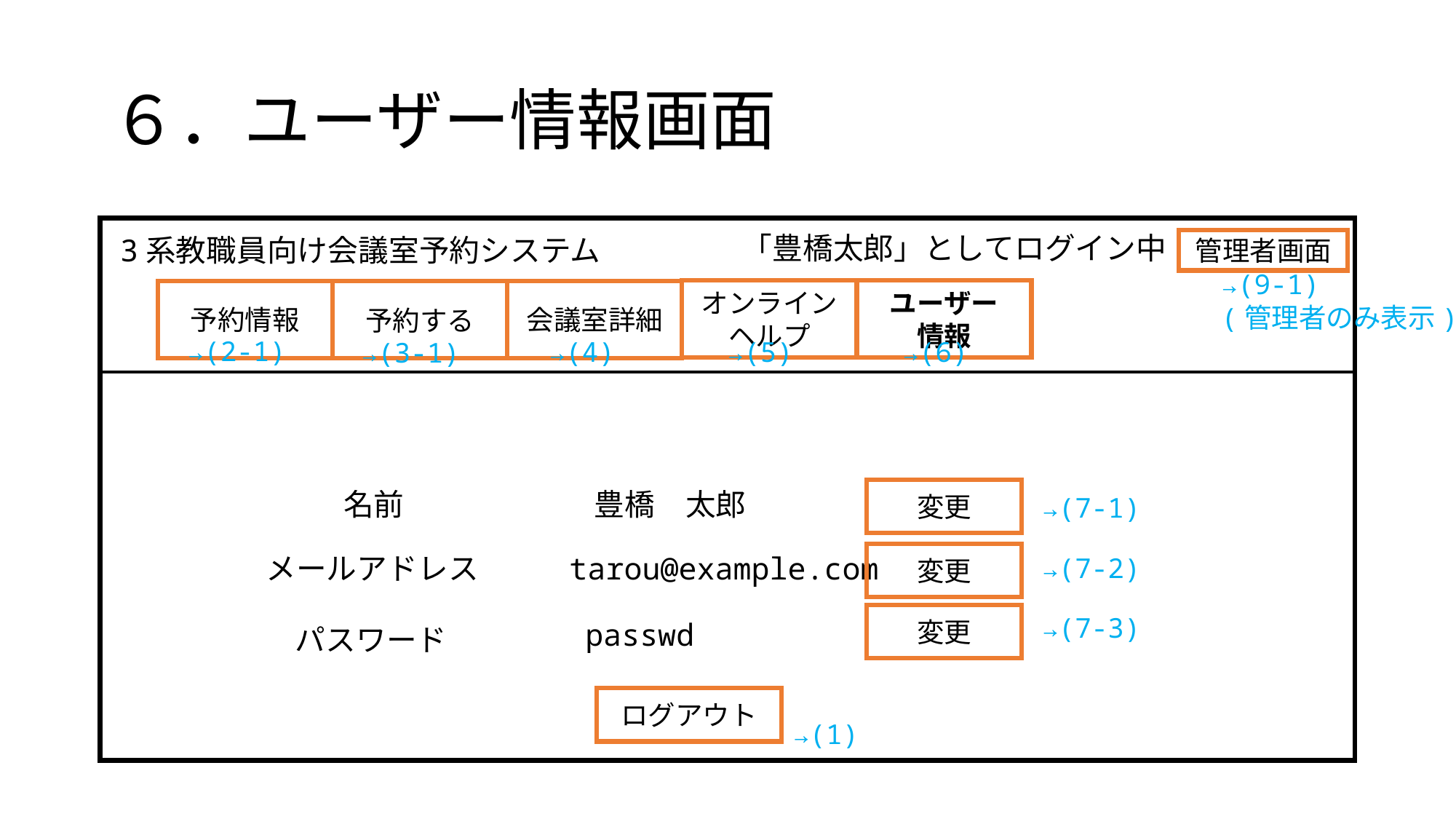

# ６．ユーザー情報画面

「豊橋太郎」としてログイン中
3系教職員向け会議室予約システム
管理者画面
→(9-1)
(管理者のみ表示)
ユーザー
情報
オンラインヘルプ
予約情報
会議室詳細
予約する
→(2-1)
→(4)
→(5)
→(6)
→(3-1)
名前
豊橋　太郎
変更
→(7-1)
メールアドレス
tarou@example.com
変更
→(7-2)
変更
→(7-3)
passwd
パスワード
ログアウト
→(1)